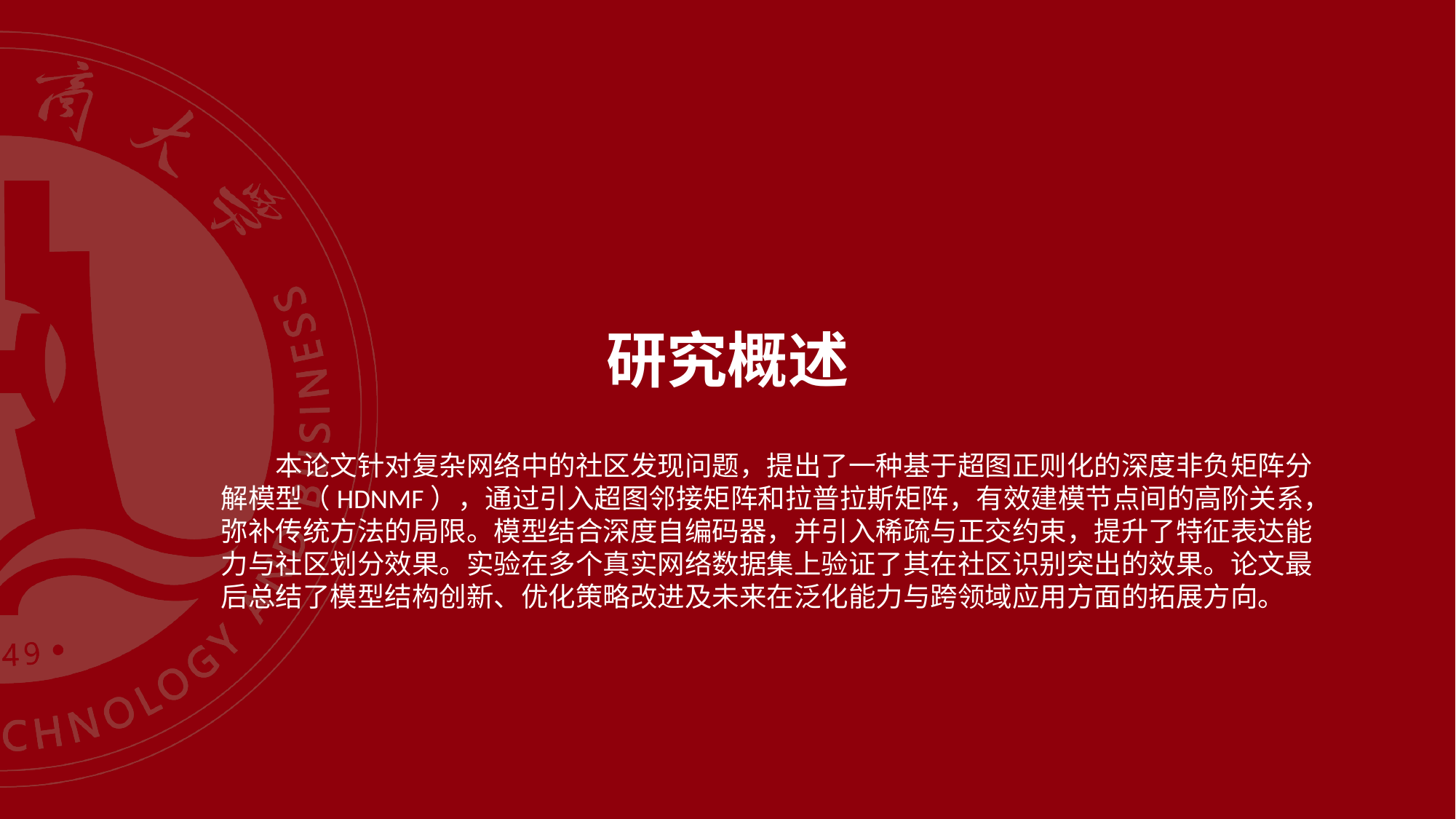

# 研究概述
本论文针对复杂网络中的社区发现问题，提出了一种基于超图正则化的深度非负矩阵分解模型（HDNMF），通过引入超图邻接矩阵和拉普拉斯矩阵，有效建模节点间的高阶关系，弥补传统方法的局限。模型结合深度自编码器，并引入稀疏与正交约束，提升了特征表达能力与社区划分效果。实验在多个真实网络数据集上验证了其在社区识别突出的效果。论文最后总结了模型结构创新、优化策略改进及未来在泛化能力与跨领域应用方面的拓展方向。